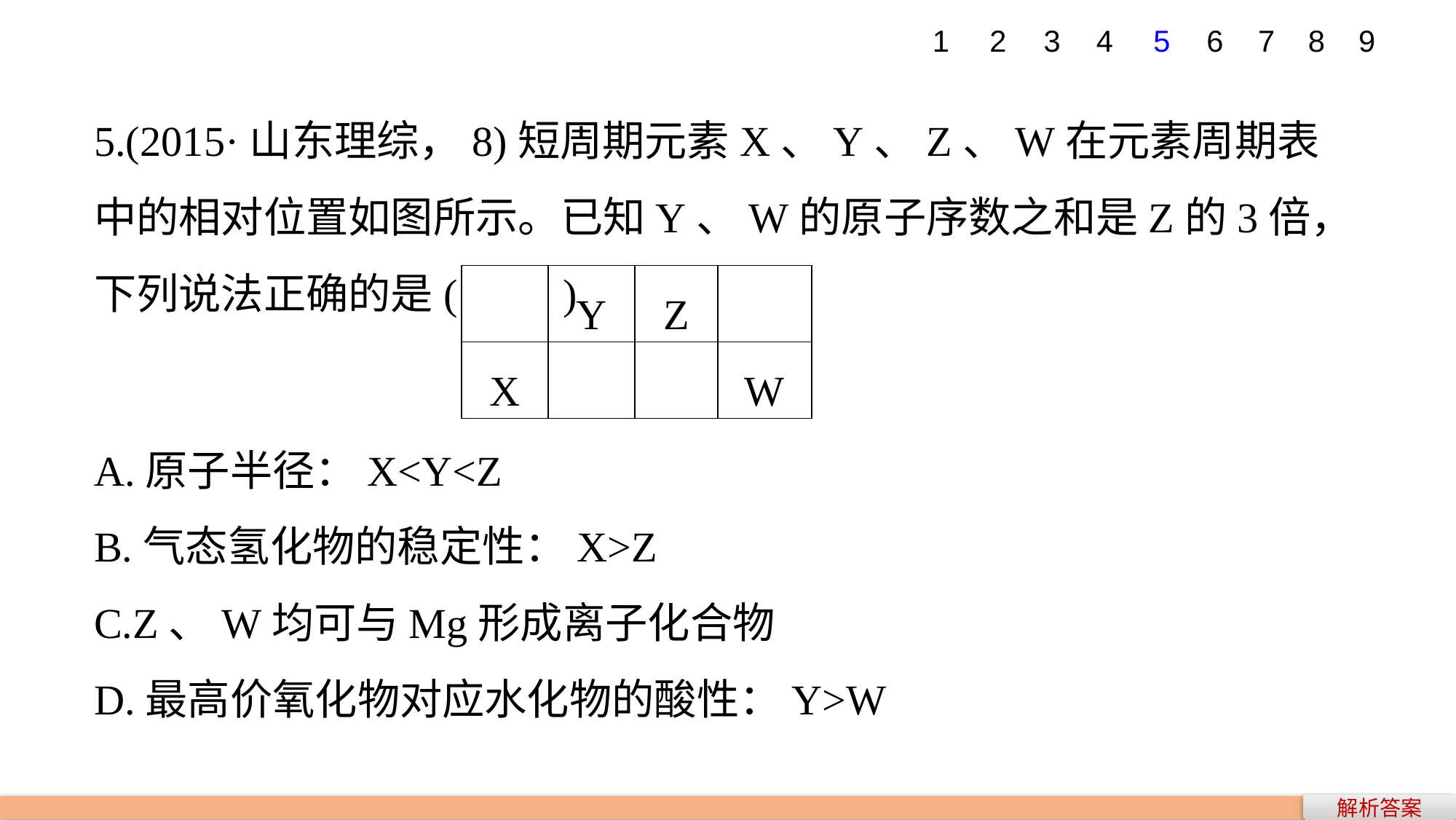

6
7
8
9
1
2
3
4
5
5.(2015·山东理综，8)短周期元素X、Y、Z、W在元素周期表中的相对位置如图所示。已知Y、W的原子序数之和是Z的3倍，下列说法正确的是(　　)
|  | Y | Z |  |
| --- | --- | --- | --- |
| X |  |  | W |
A.原子半径：X<Y<Z
B.气态氢化物的稳定性：X>Z
C.Z、W均可与Mg形成离子化合物
D.最高价氧化物对应水化物的酸性：Y>W
解析答案